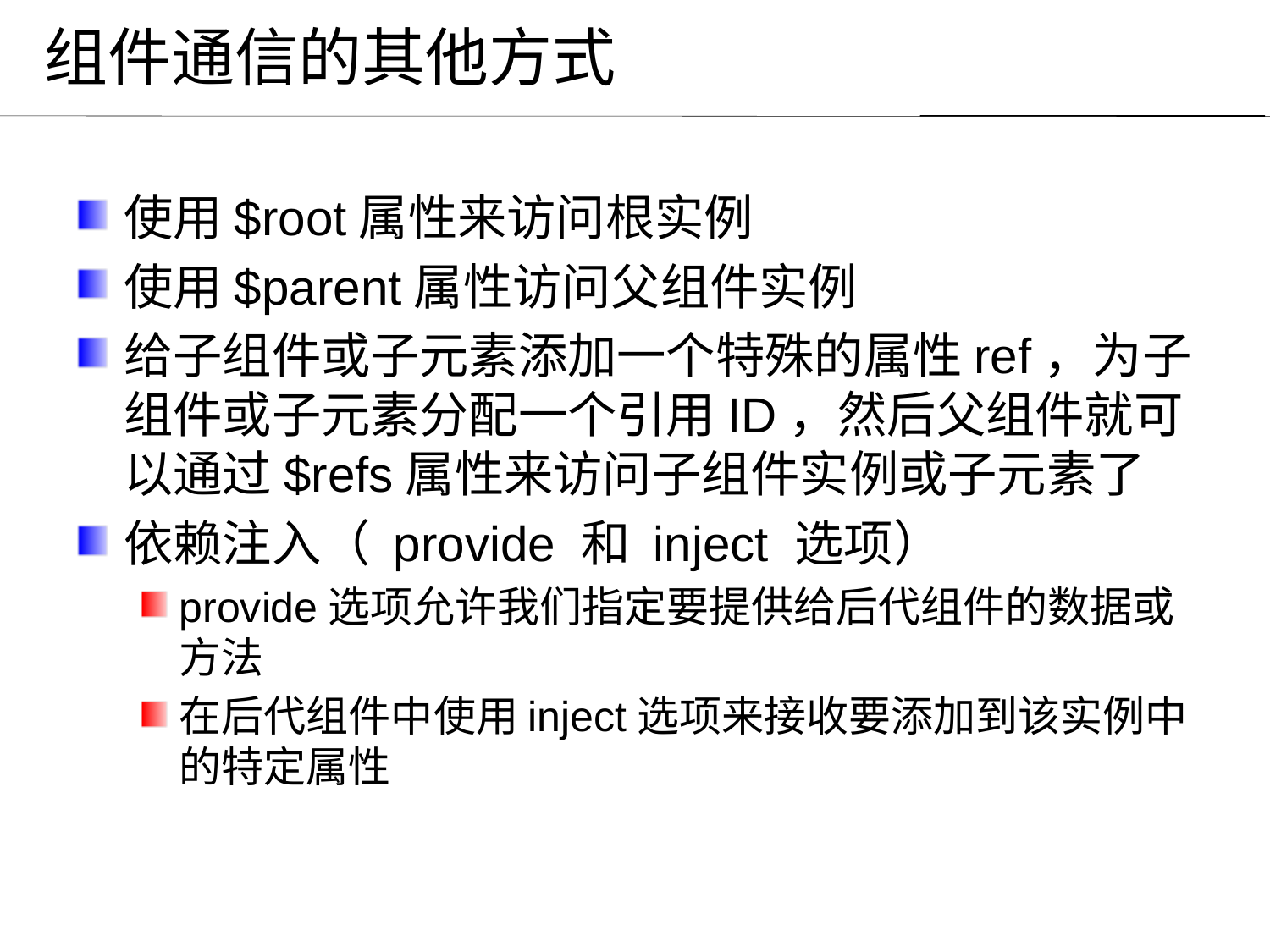

# 组件通信的其他方式
使用$root属性来访问根实例
使用$parent属性访问父组件实例
给子组件或子元素添加一个特殊的属性ref，为子组件或子元素分配一个引用ID，然后父组件就可以通过$refs属性来访问子组件实例或子元素了
依赖注入（ provide 和 inject 选项）
provide选项允许我们指定要提供给后代组件的数据或方法
在后代组件中使用inject选项来接收要添加到该实例中的特定属性